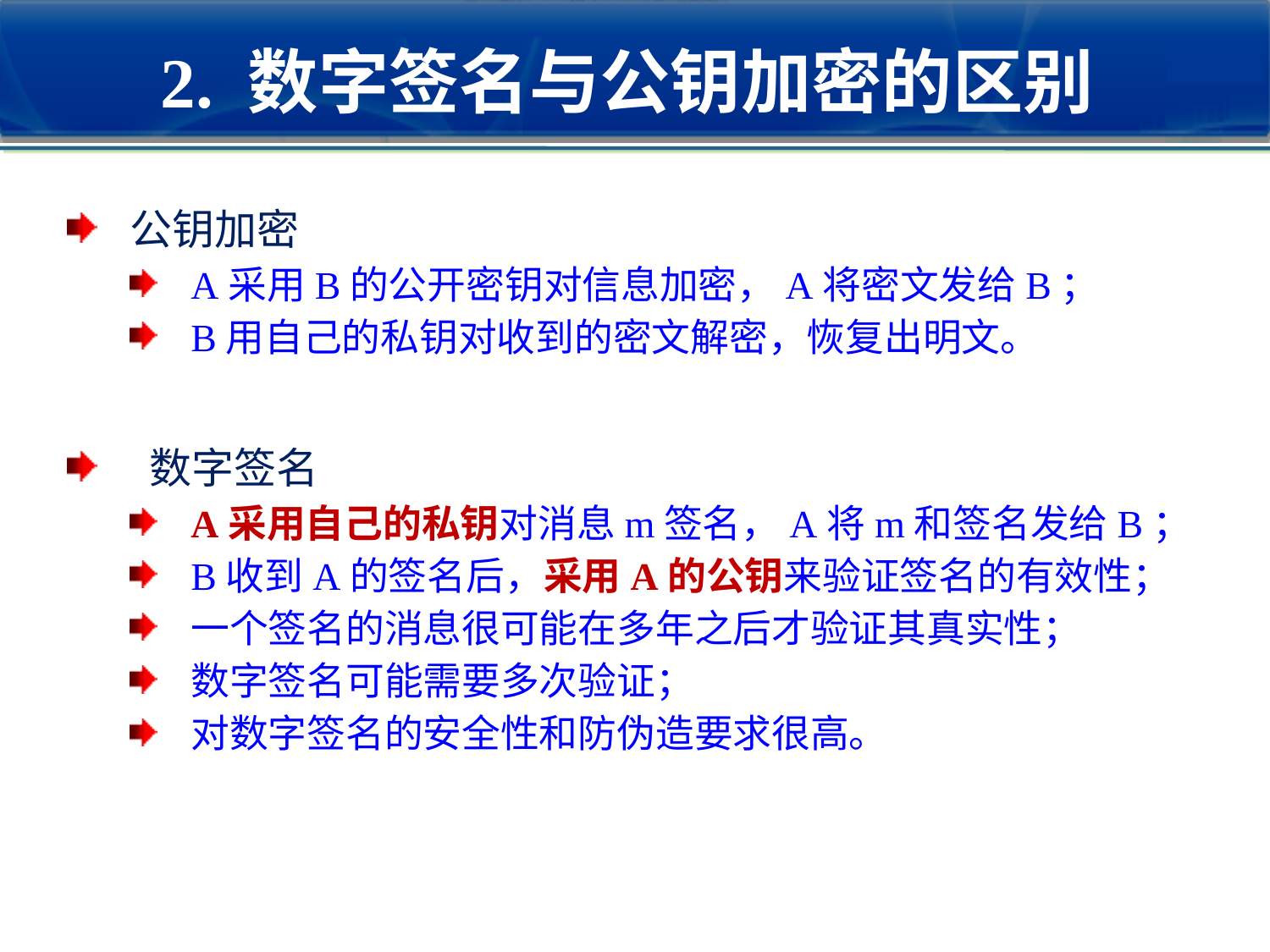

# 2. 数字签名与公钥加密的区别
公钥加密
A采用B的公开密钥对信息加密，A将密文发给B；
B用自己的私钥对收到的密文解密，恢复出明文。

 数字签名
A采用自己的私钥对消息m签名，A将m和签名发给B；
B收到A的签名后，采用A的公钥来验证签名的有效性；
一个签名的消息很可能在多年之后才验证其真实性；
数字签名可能需要多次验证；
对数字签名的安全性和防伪造要求很高。